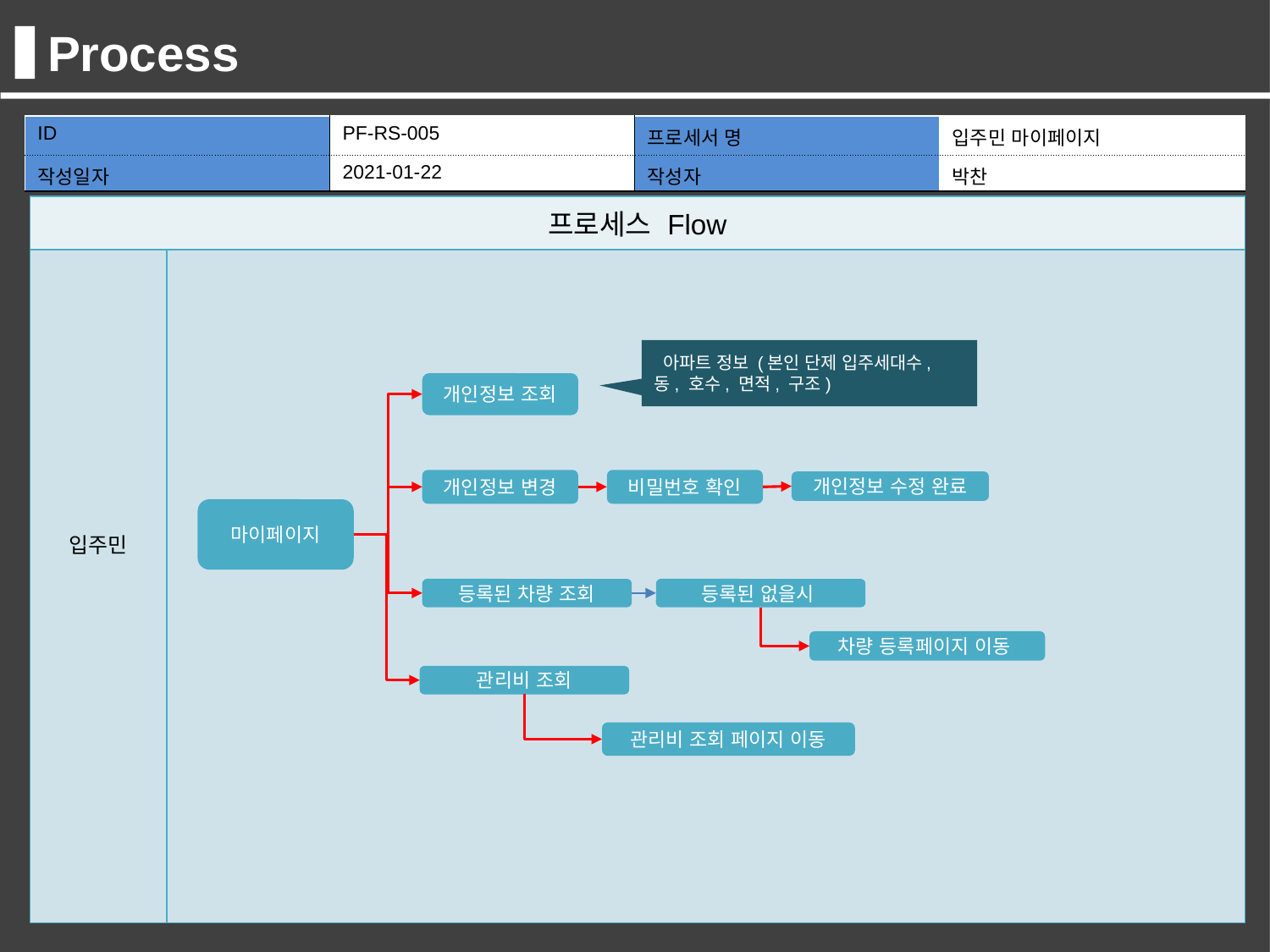

Process
Process

| ID | PF-RS-006 | 프로세서 명 | 최종합격자관리 |
| --- | --- | --- | --- |
| 작성일자 | 2016.05.11 | 작성자 | 김선도 |
| ID | PF-RS-005 | 프로세서 명 | 입주민 마이페이지 |
| --- | --- | --- | --- |
| 작성일자 | 2021-01-22 | 작성자 | 박찬 |
| 프로세스 Flow |  |
| --- | --- |
| 관리자 교사 |  |
| 프로세스 Flow |  |
| --- | --- |
| 입주민 |  |
 아파트 정보 (본인 단제 입주세대수, 동, 호수, 면적, 구조)
개인정보 조회
개인정보 변경
비밀번호 확인
개인정보 수정 완료
마이페이지
1.면접 대상자 조회
등록된 없을시
등록된 차량 조회
차량 등록페이지 이동
관리비 조회
관리비 조회 페이지 이동